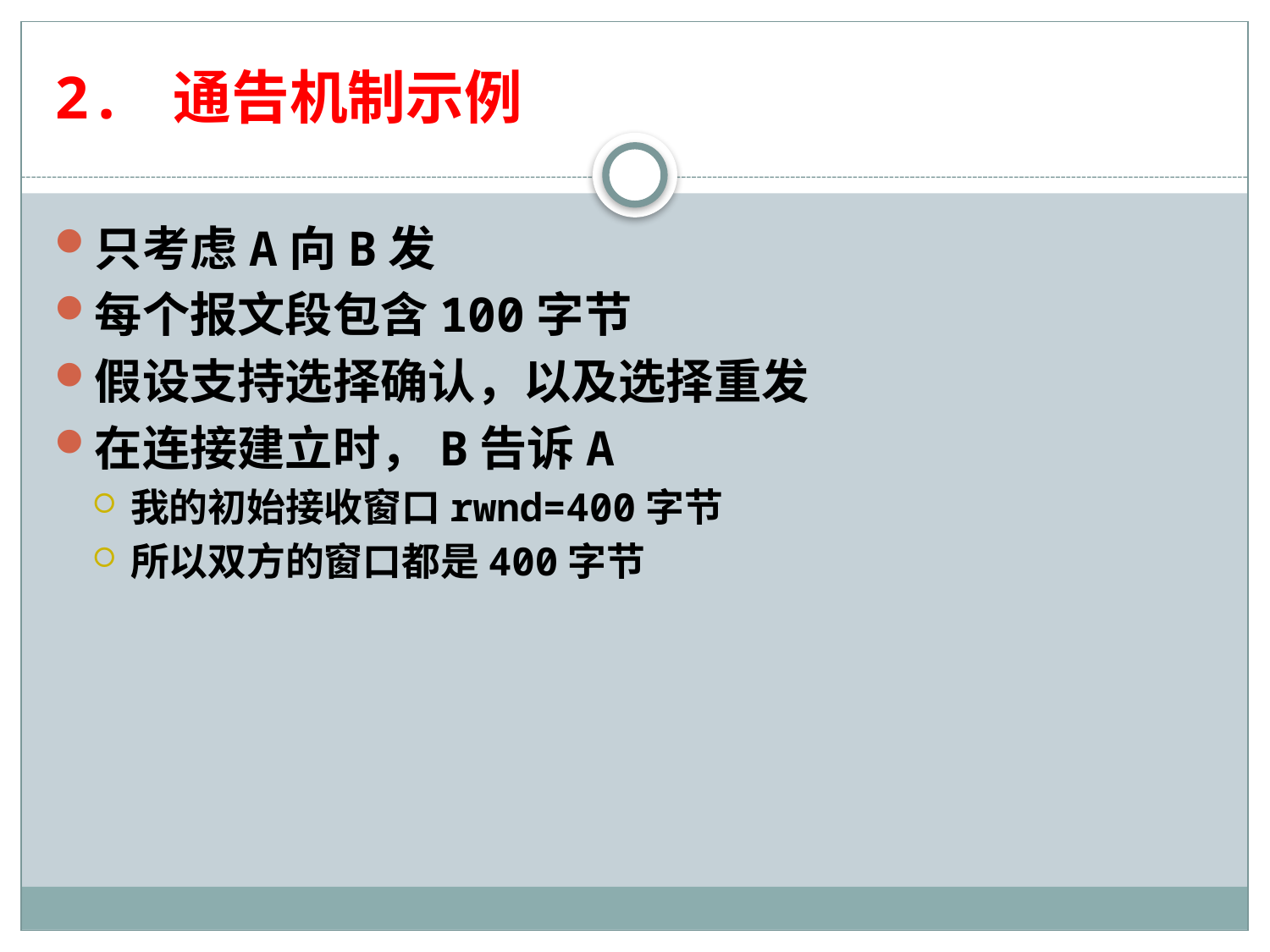

# 2. 通告机制示例
只考虑A向B发
每个报文段包含100字节
假设支持选择确认，以及选择重发
在连接建立时，B告诉A
我的初始接收窗口rwnd=400字节
所以双方的窗口都是400字节